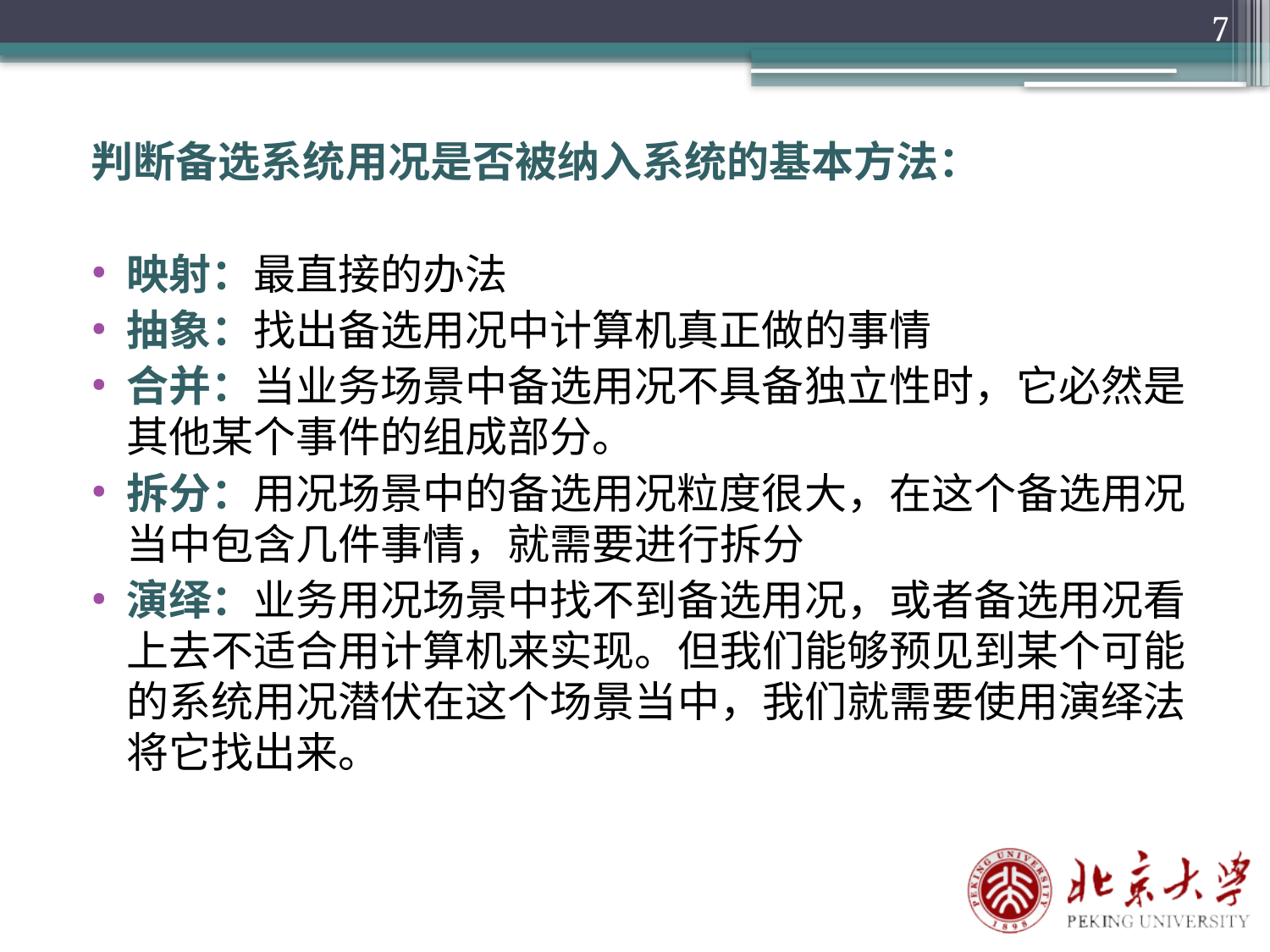

7
判断备选系统用况是否被纳入系统的基本方法：

映射：最直接的办法
抽象：找出备选用况中计算机真正做的事情
合并：当业务场景中备选用况不具备独立性时，它必然是其他某个事件的组成部分。
拆分：用况场景中的备选用况粒度很大，在这个备选用况当中包含几件事情，就需要进行拆分
演绎：业务用况场景中找不到备选用况，或者备选用况看上去不适合用计算机来实现。但我们能够预见到某个可能 的系统用况潜伏在这个场景当中，我们就需要使用演绎法将它找出来。